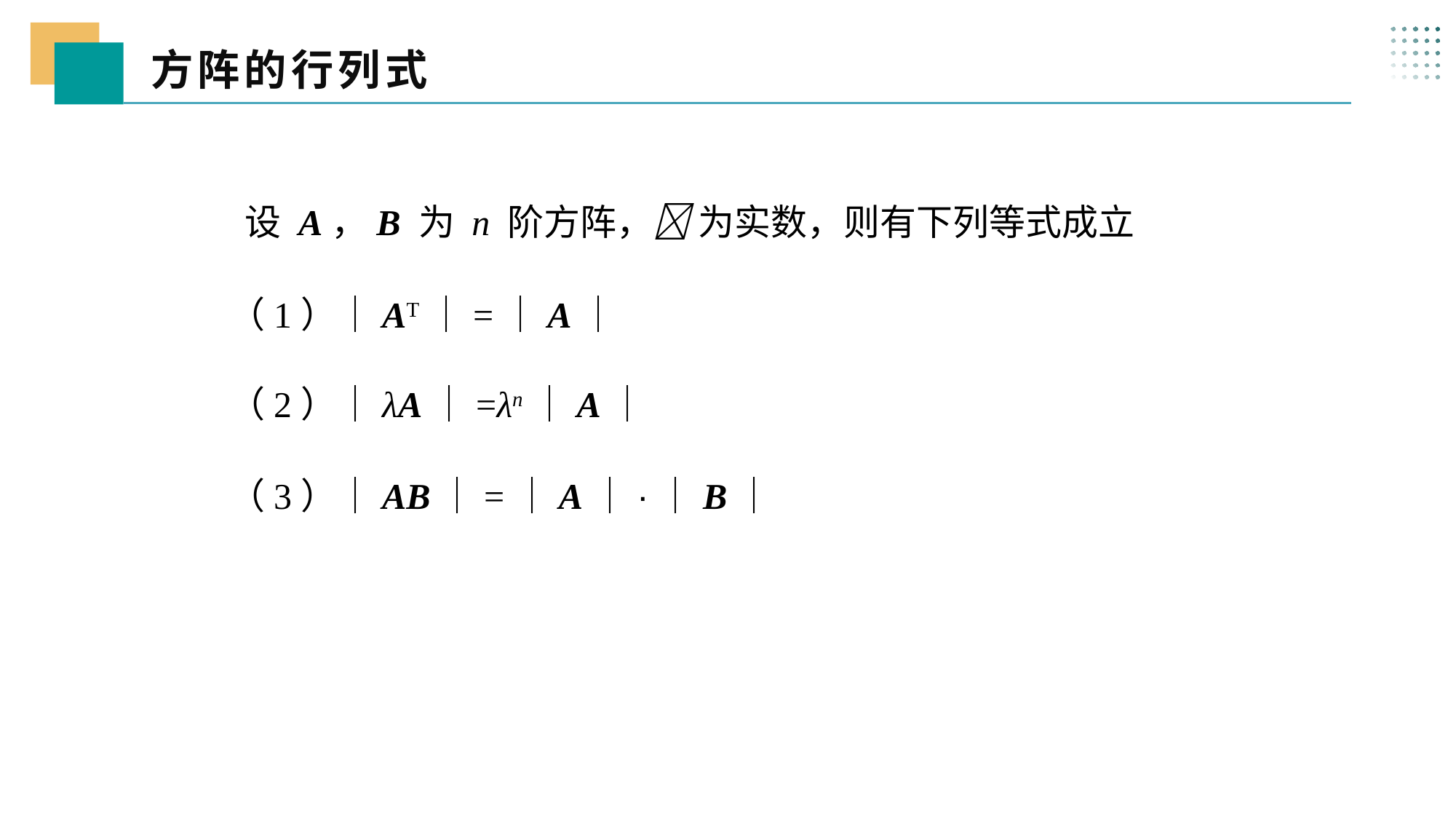

方阵的行列式
 五、
        设 A，B 为 n 阶方阵，λ 为实数，则有下列等式成立
      （1）｜AT｜=｜A｜
      （2）｜λA｜=λn｜A｜
      （3）｜AB｜=｜A｜·｜B｜